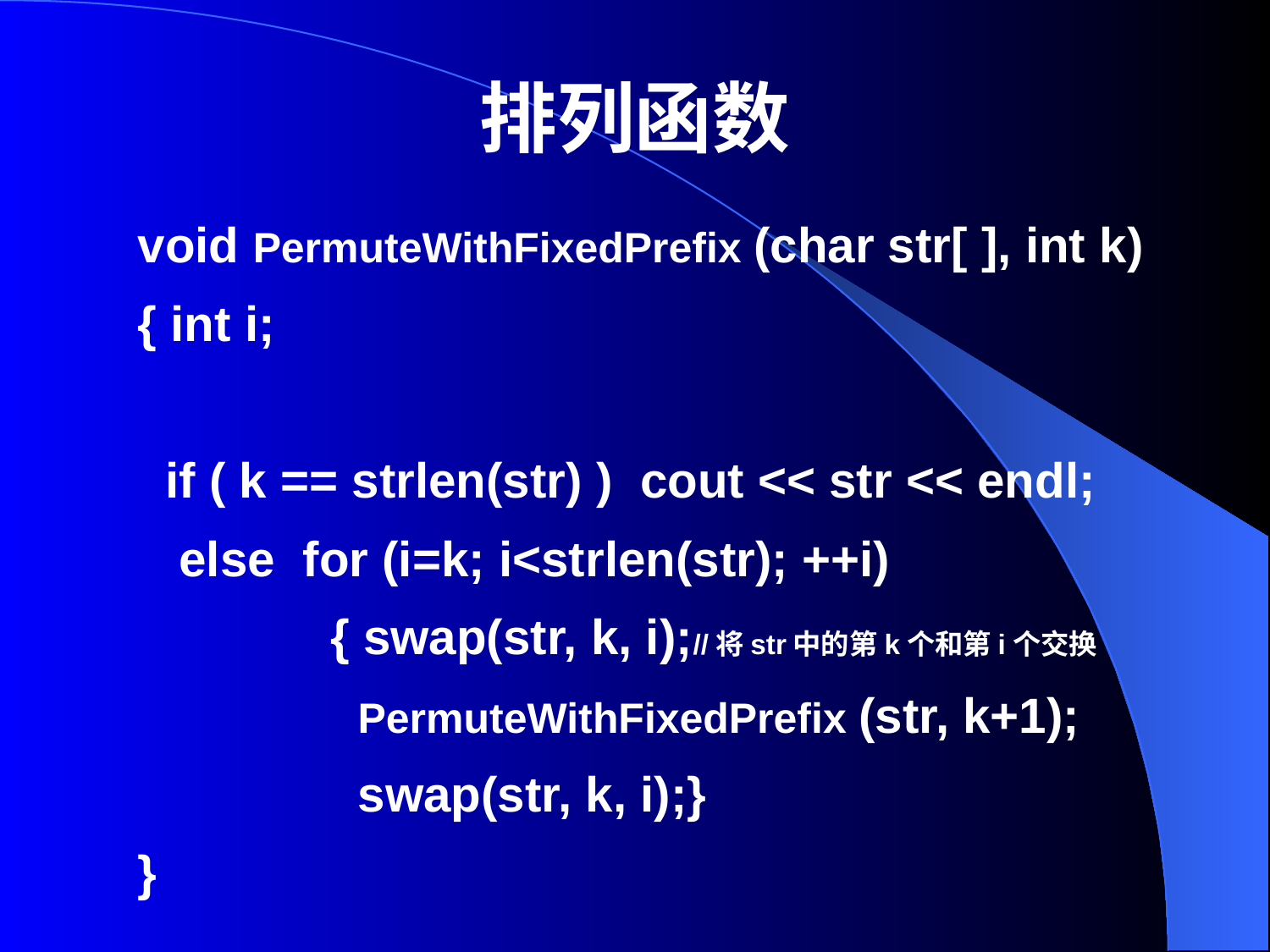

# 排列函数
void PermuteWithFixedPrefix (char str[ ], int k)
{ int i;

  if ( k == strlen(str) )  cout << str << endl;
   else  for (i=k; i<strlen(str); ++i)
              { swap(str, k, i);//将str中的第k个和第i个交换
                PermuteWithFixedPrefix (str, k+1);
                swap(str, k, i);}
}